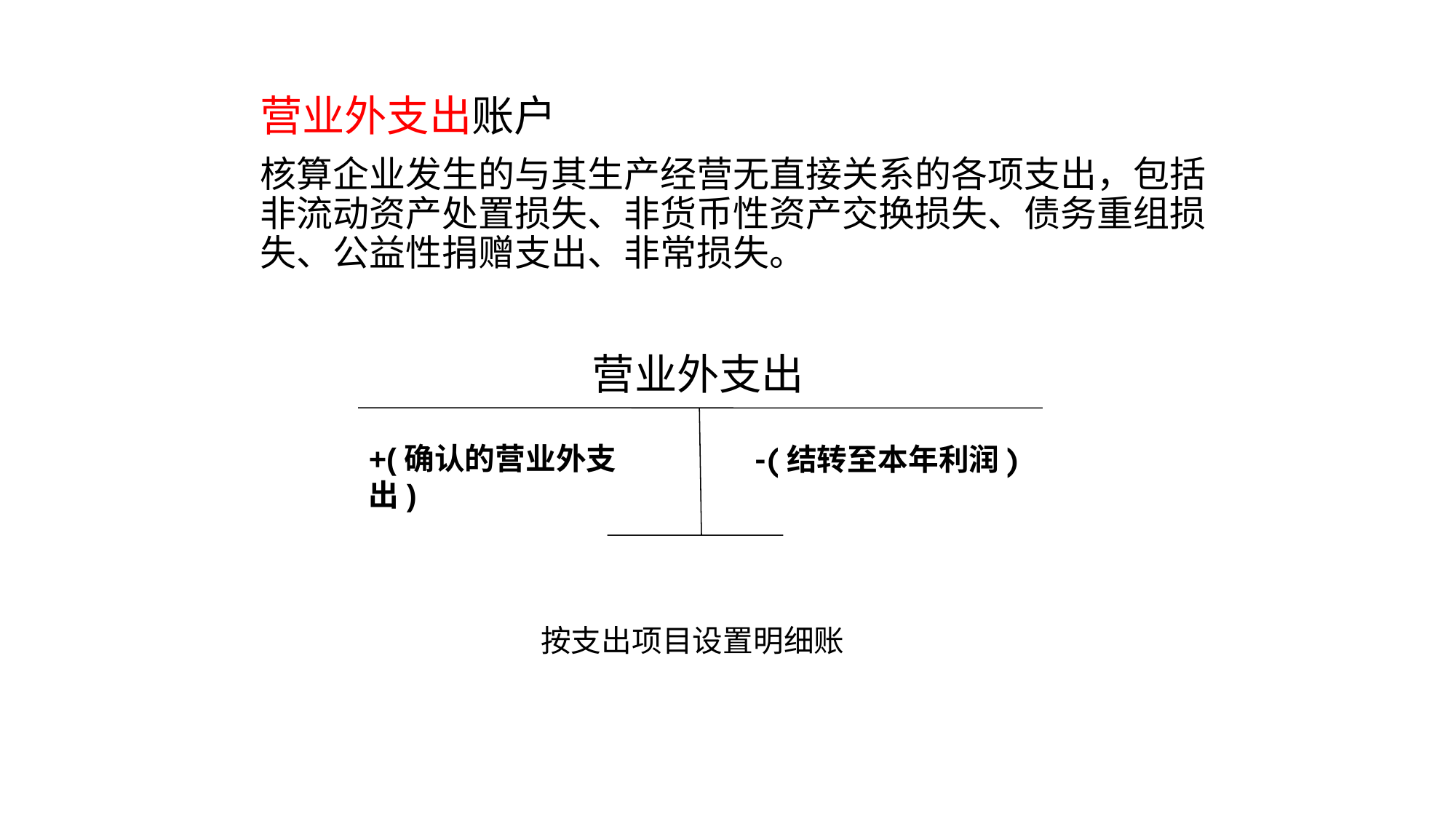

营业外支出账户
核算企业发生的与其生产经营无直接关系的各项支出，包括非流动资产处置损失、非货币性资产交换损失、债务重组损失、公益性捐赠支出、非常损失。
营业外支出

+(确认的营业外支出)
-(结转至本年利润)

按支出项目设置明细账